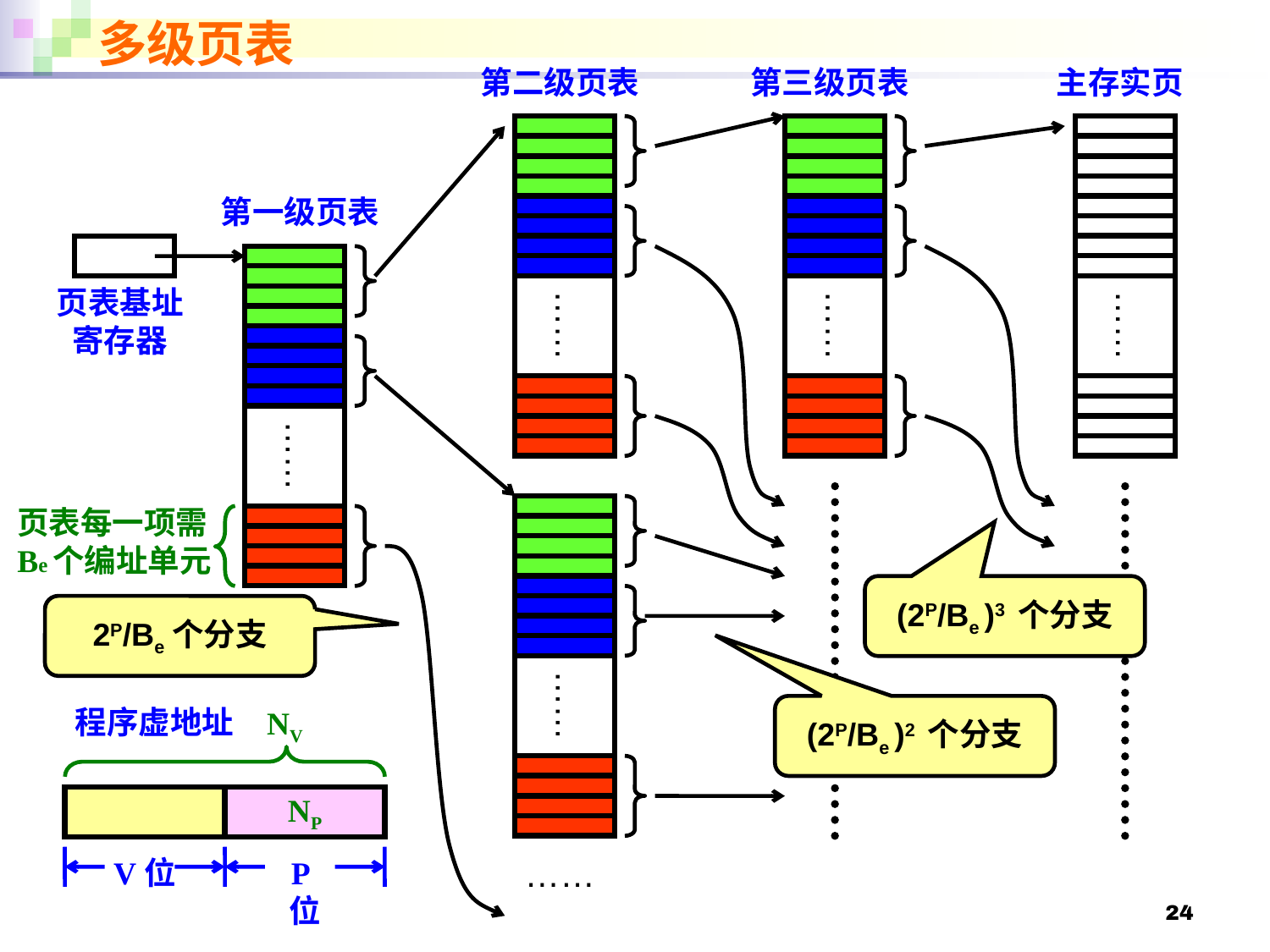

多级页表
第二级页表
第三级页表
主存实页

……

……

……

第一级页表

……

页表基址
寄存器

页表每一项需
Be个编址单元

……

(2P/Be )3 个分支
2P/Be个分支

程序虚地址
NV

NP

V位

P位

(2P/Be )2 个分支

……
24